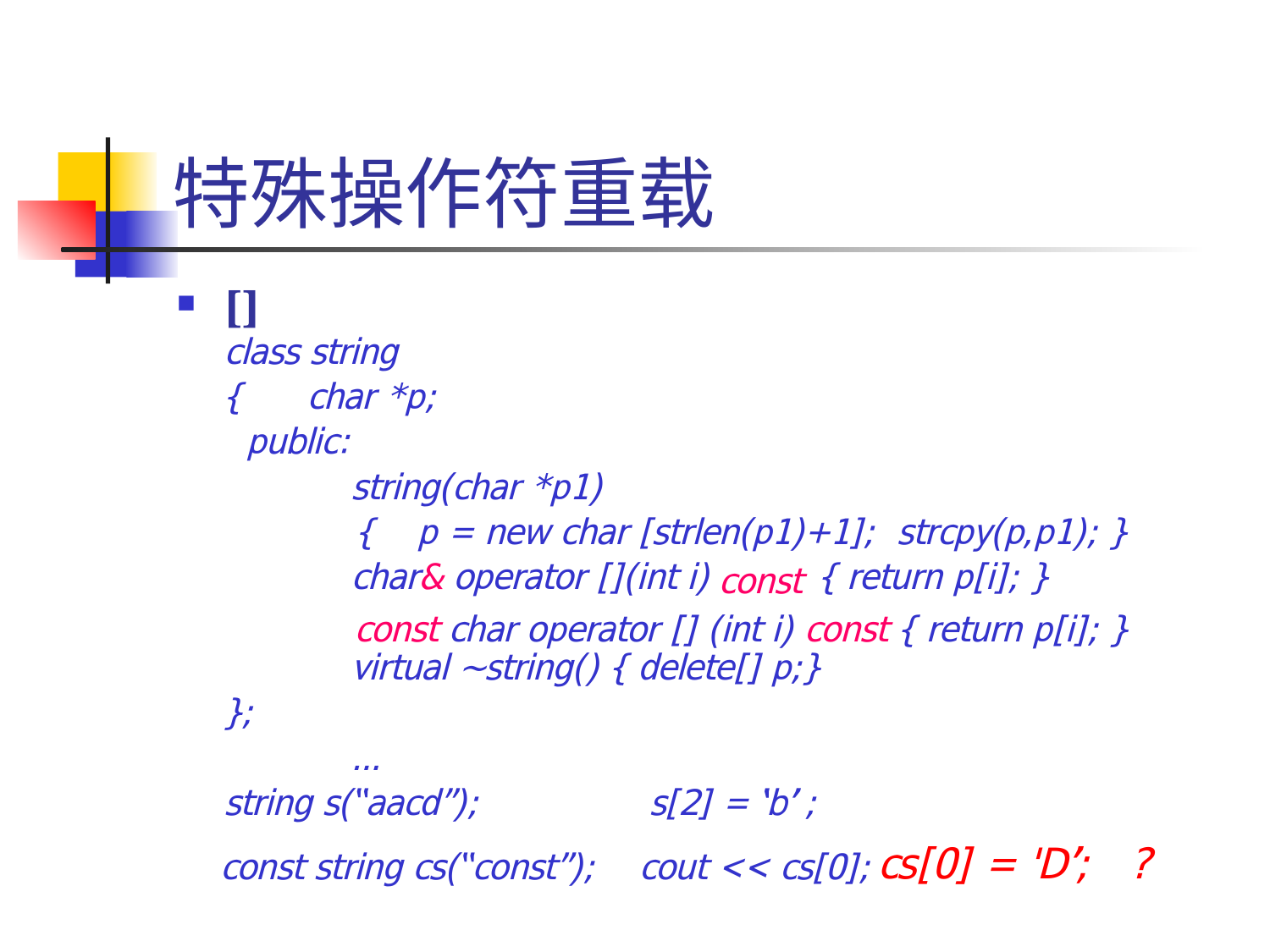

# 特殊操作符重载
[]

class string
{      char *p;
  public:
	string(char *p1)
            {    p = new char [strlen(p1)+1];  strcpy(p,p1); }
	char& operator [](int i)          { return p[i]; }

	virtual ~string() { delete[] p;}
};
	…
string s(“aacd”);	    s[2] = ‘b’ ;
const
const char operator [] (int i) const { return p[i]; }
cs[0] = 'D’;   ?
const string cs(“const”);    cout << cs[0];